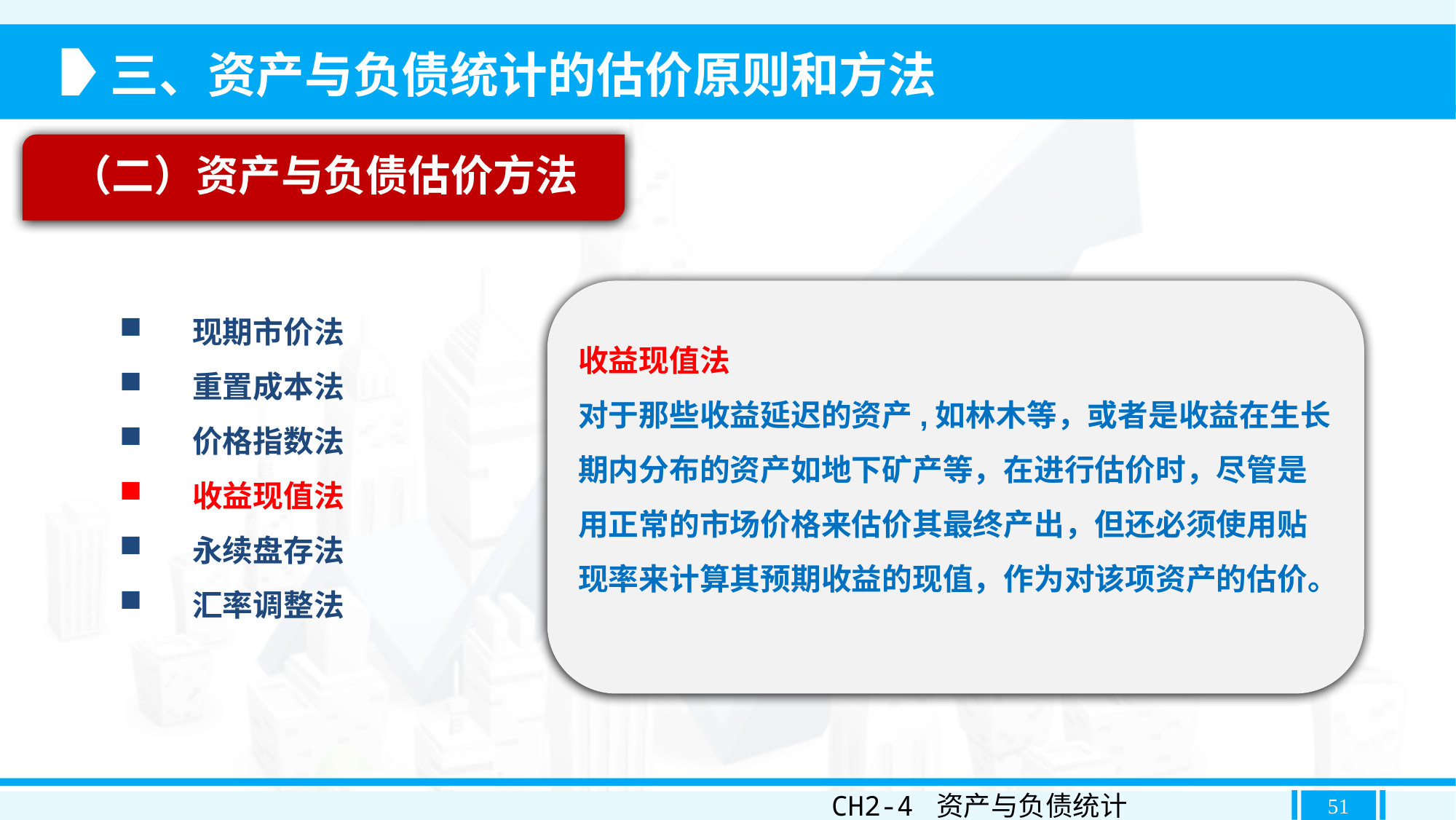

三、资产与负债统计的估价原则和方法

（二）资产与负债估价方法
收益现值法
对于那些收益延迟的资产,如林木等，或者是收益在生长
期内分布的资产如地下矿产等，在进行估价时，尽管是
用正常的市场价格来估价其最终产出，但还必须使用贴
现率来计算其预期收益的现值，作为对该项资产的估价。

现期市价法
重置成本法
价格指数法
收益现值法
永续盘存法
汇率调整法
CH2-4 资产与负债统计
51